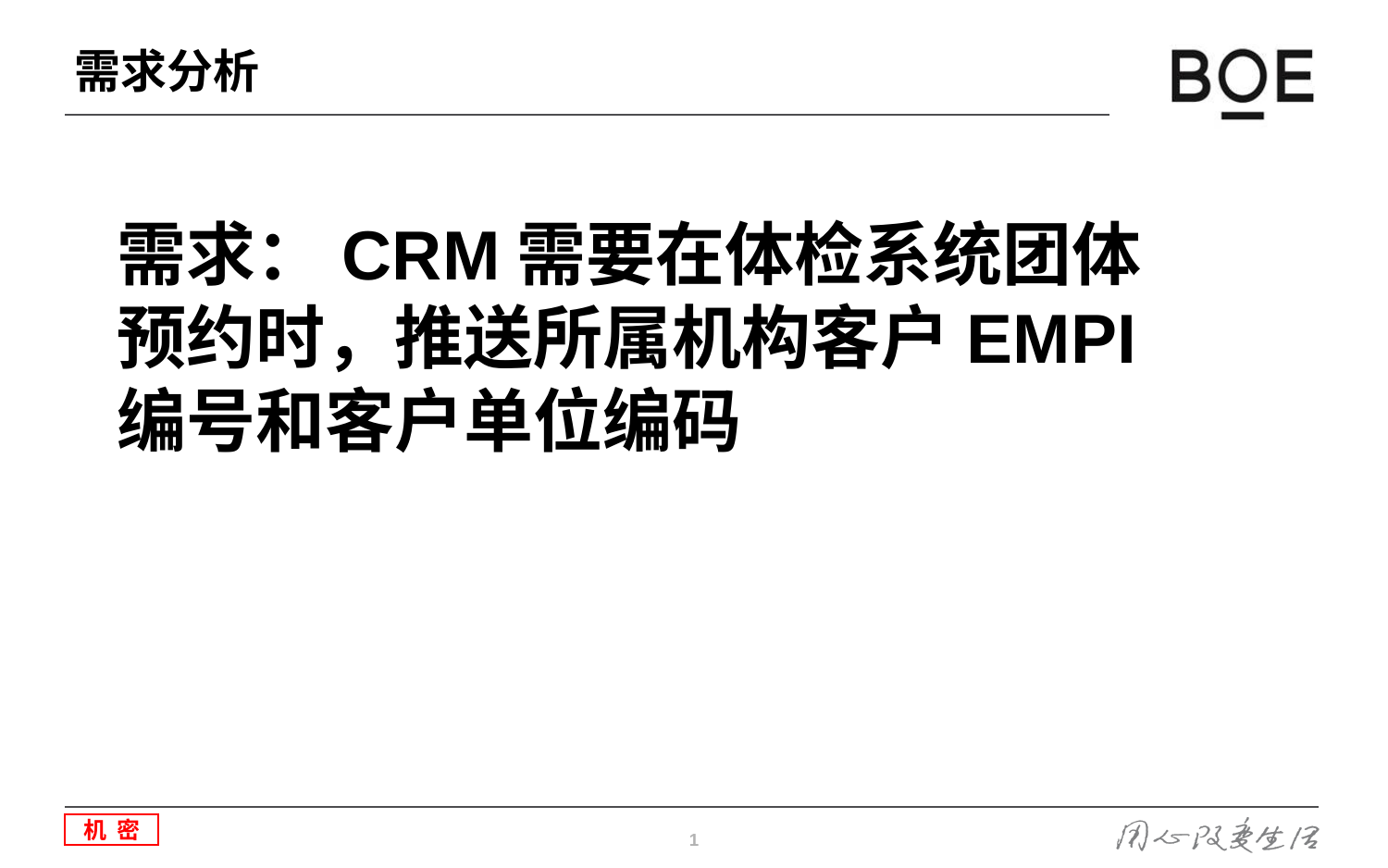

需求分析
需求：CRM需要在体检系统团体预约时，推送所属机构客户EMPI编号和客户单位编码
1